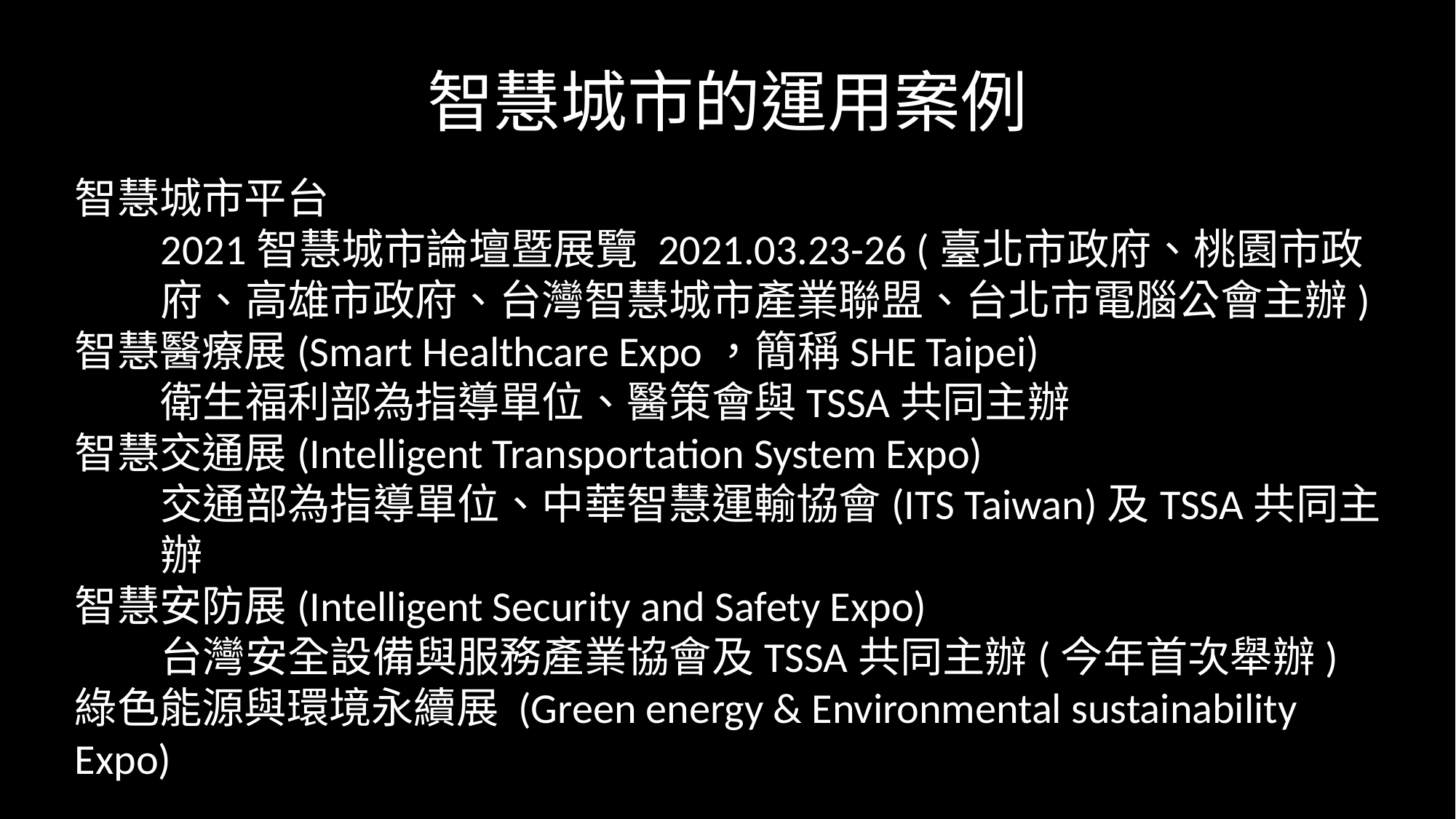

# 智慧城市的運用案例
智慧城市平台
2021智慧城市論壇暨展覽 2021.03.23-26 (臺北市政府、桃園市政府、高雄市政府、台灣智慧城市產業聯盟、台北市電腦公會主辦)
智慧醫療展(Smart Healthcare Expo，簡稱SHE Taipei)
衛生福利部為指導單位、醫策會與TSSA共同主辦
智慧交通展(Intelligent Transportation System Expo)
交通部為指導單位、中華智慧運輸協會(ITS Taiwan)及TSSA共同主辦
智慧安防展(Intelligent Security and Safety Expo)
台灣安全設備與服務產業協會及TSSA共同主辦(今年首次舉辦)
綠色能源與環境永續展 (Green energy & Environmental sustainability Expo)